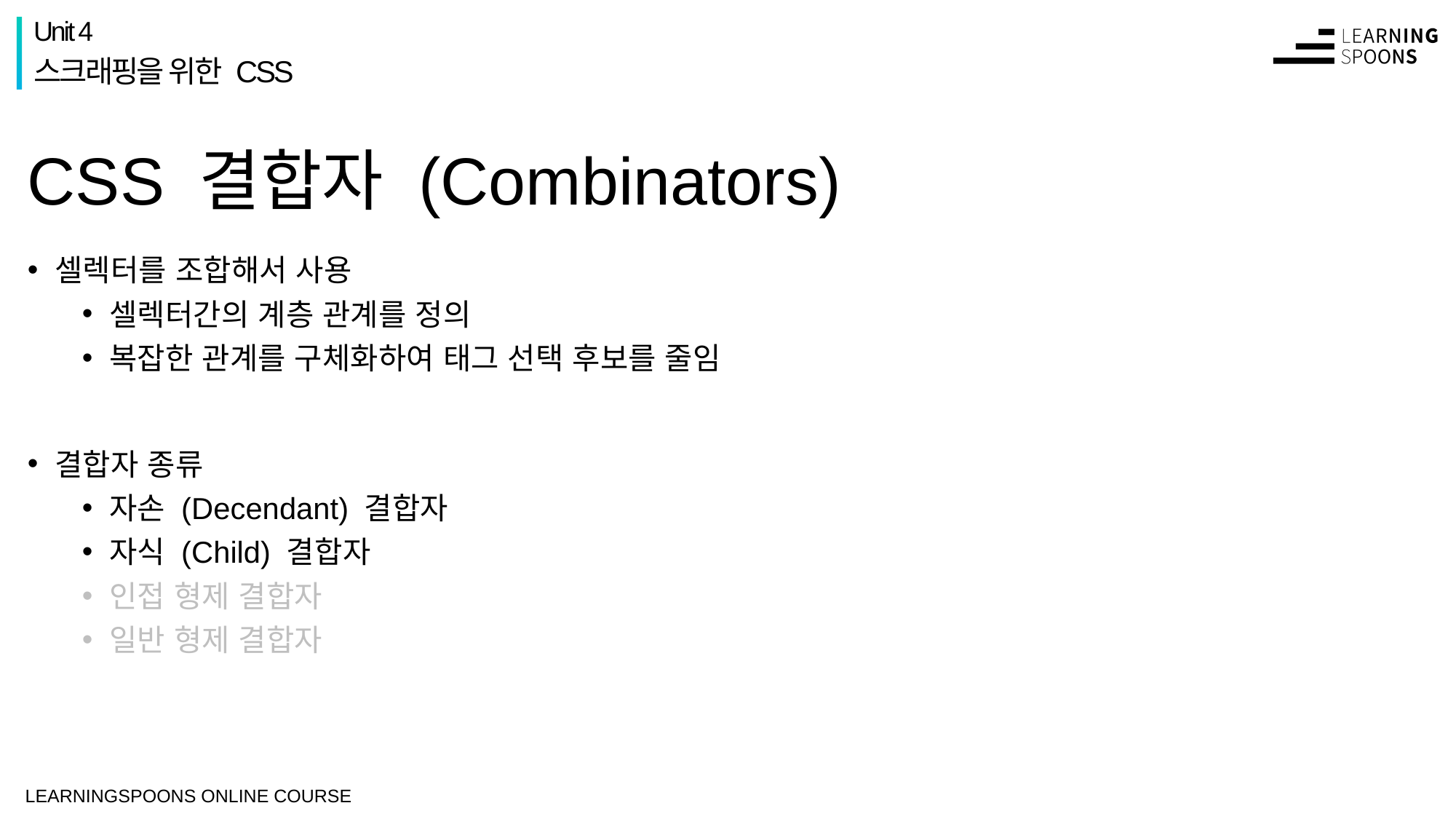

Unit 4
스크래핑을 위한 CSS
# CSS 결합자 (Combinators)
셀렉터를 조합해서 사용
셀렉터간의 계층 관계를 정의
복잡한 관계를 구체화하여 태그 선택 후보를 줄임

결합자 종류
자손 (Decendant) 결합자
자식 (Child) 결합자
인접 형제 결합자
일반 형제 결합자